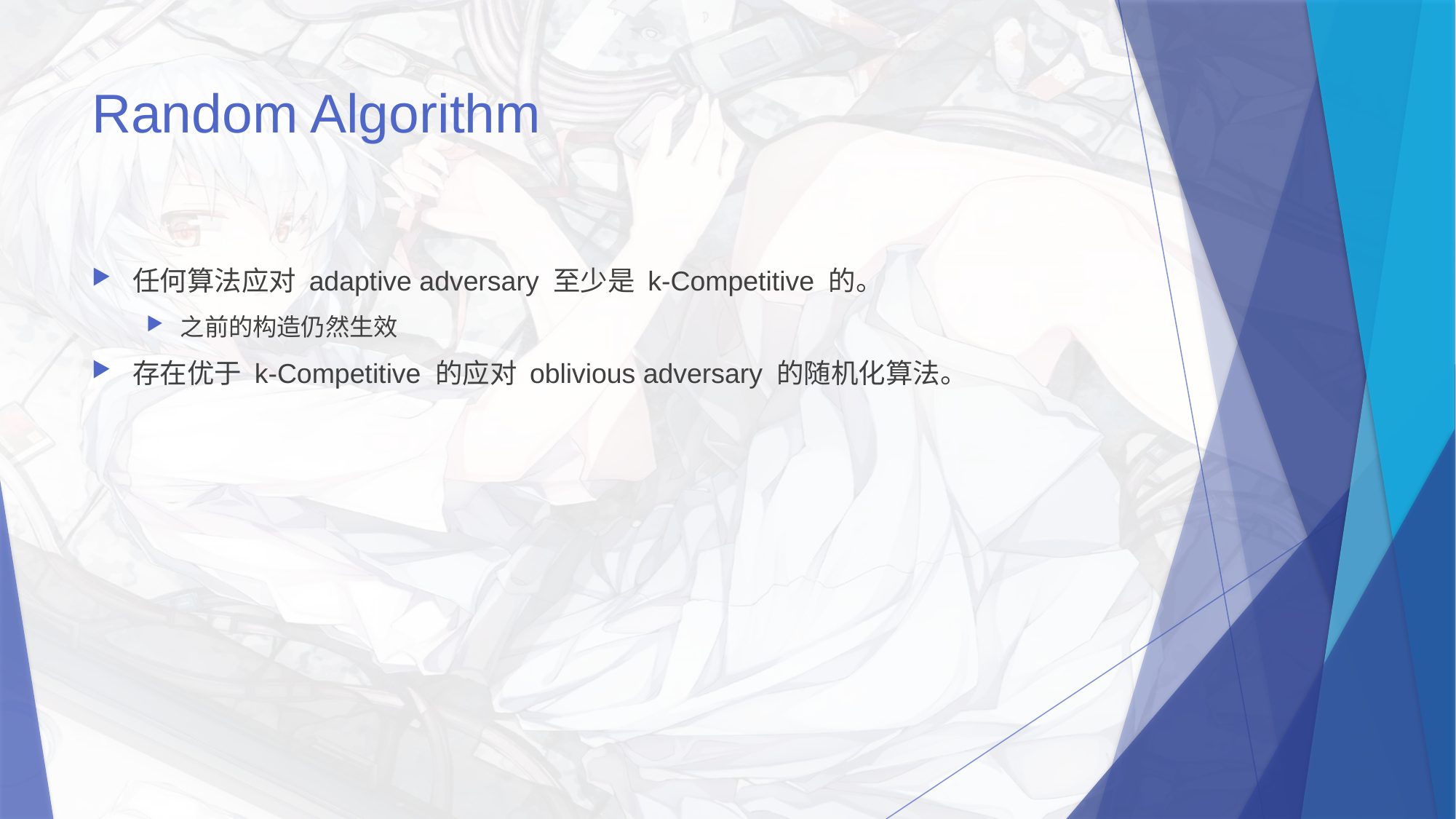

# Random Algorithm
任何算法应对 adaptive adversary 至少是 k-Competitive 的。
之前的构造仍然生效
存在优于 k-Competitive 的应对 oblivious adversary 的随机化算法。